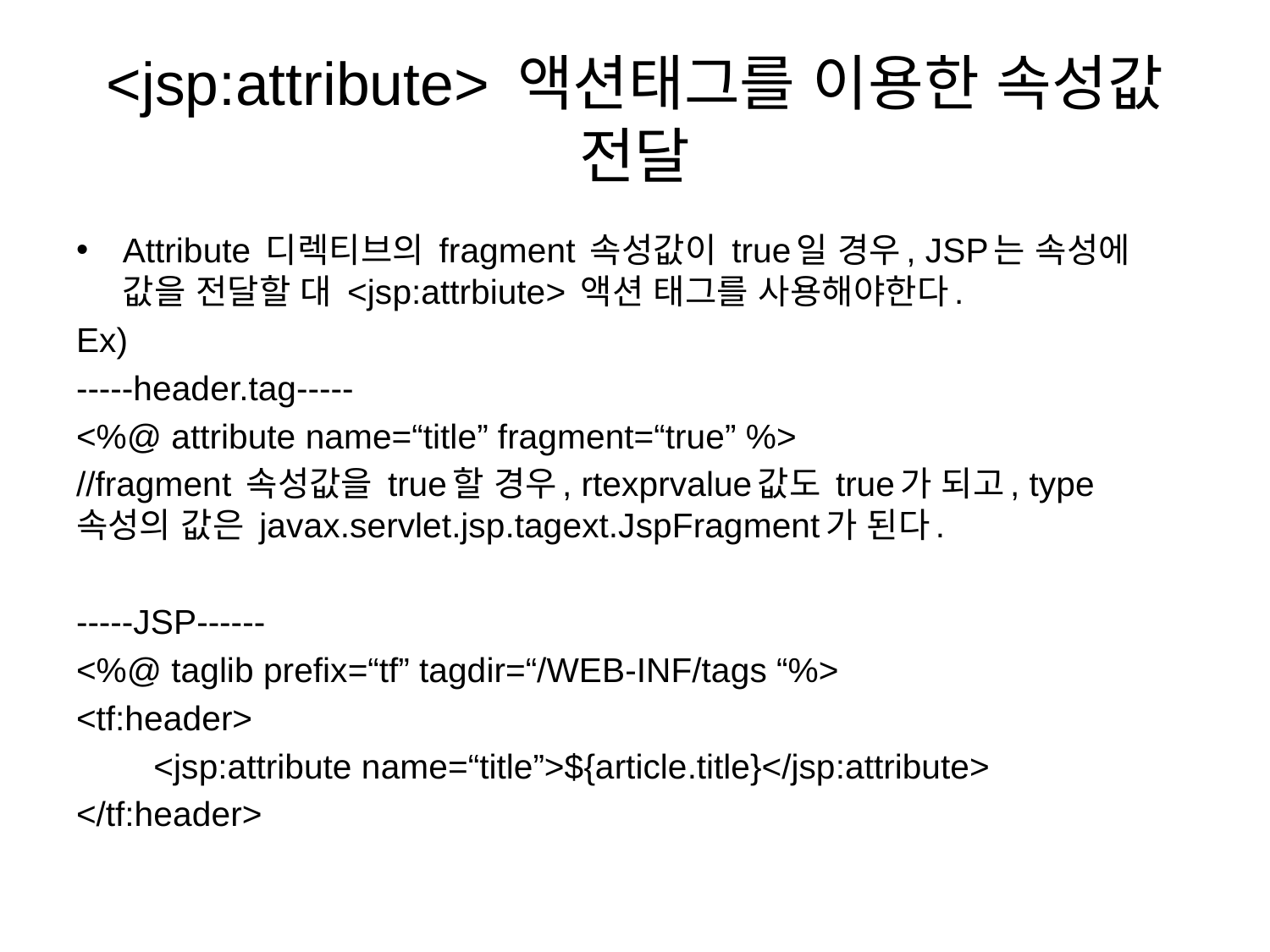

# <jsp:attribute> 액션태그를 이용한 속성값 전달
Attribute 디렉티브의 fragment 속성값이 true일 경우, JSP는 속성에 값을 전달할 대 <jsp:attrbiute> 액션 태그를 사용해야한다.
Ex)
-----header.tag-----
<%@ attribute name=“title” fragment=“true” %>
//fragment 속성값을 true할 경우, rtexprvalue값도 true가 되고, type속성의 값은 javax.servlet.jsp.tagext.JspFragment가 된다.

-----JSP------
<%@ taglib prefix=“tf” tagdir=“/WEB-INF/tags “%>
<tf:header>
	<jsp:attribute name=“title”>${article.title}</jsp:attribute>
</tf:header>